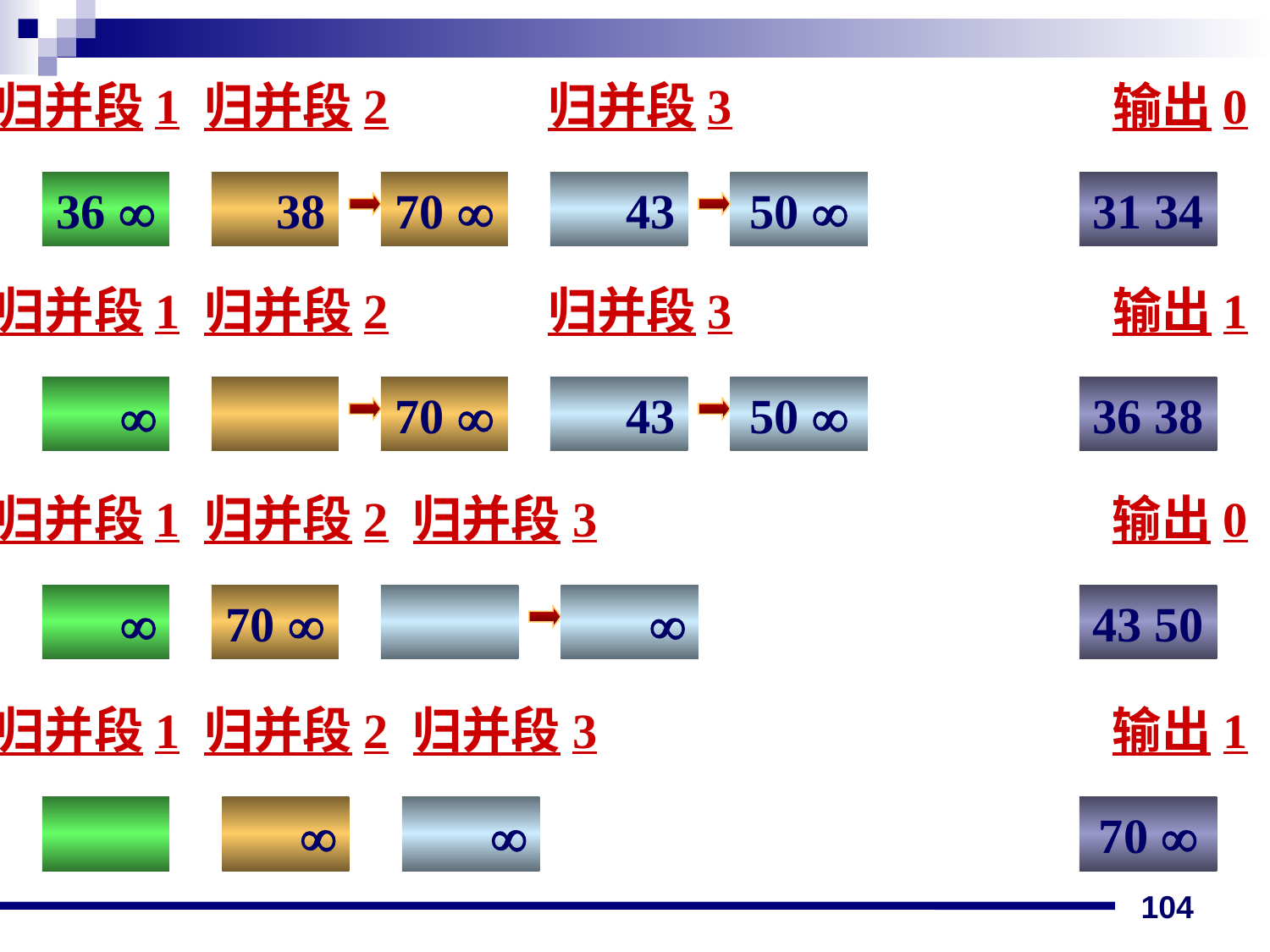

归并段1 归并段2            归并段3                              输出0
36 ∞
38
70 ∞
43
50 ∞
31 34

归并段1 归并段2            归并段3                              输出1
∞

70 ∞
43
50 ∞
36 38

归并段1 归并段2 归并段3                                         输出0
∞
70 ∞

∞
43 50

归并段1 归并段2 归并段3                                         输出1

 ∞
∞
70 ∞
104